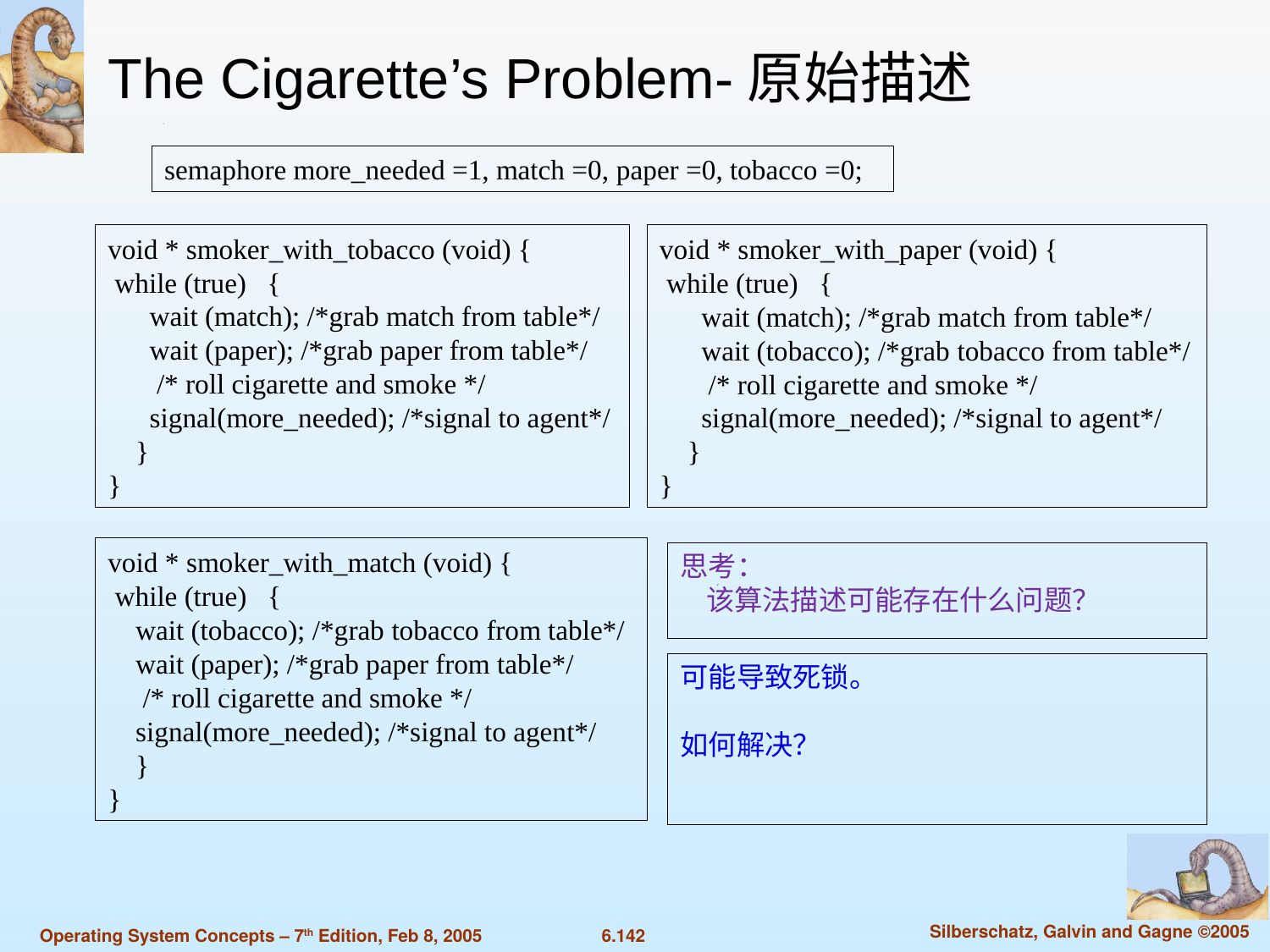

The Cigarette’s Problem-原始描述
semaphore more_needed =1, match =0, paper =0, tobacco =0;
void * smoker_with_tobacco (void) {
 while (true)   {
      wait (match); /*grab match from table*/
      wait (paper); /*grab paper from table*/
       /* roll cigarette and smoke */
      signal(more_needed); /*signal to agent*/
    }
}
void * smoker_with_paper (void) {
 while (true)   {
      wait (match); /*grab match from table*/
      wait (tobacco); /*grab tobacco from table*/
       /* roll cigarette and smoke */
      signal(more_needed); /*signal to agent*/
    }
}
void * smoker_with_match (void) {
 while (true)   {
    wait (tobacco); /*grab tobacco from table*/
    wait (paper); /*grab paper from table*/
     /* roll cigarette and smoke */
    signal(more_needed); /*signal to agent*/
    }
}
思考：
   该算法描述可能存在什么问题？
可能导致死锁。

如何解决？